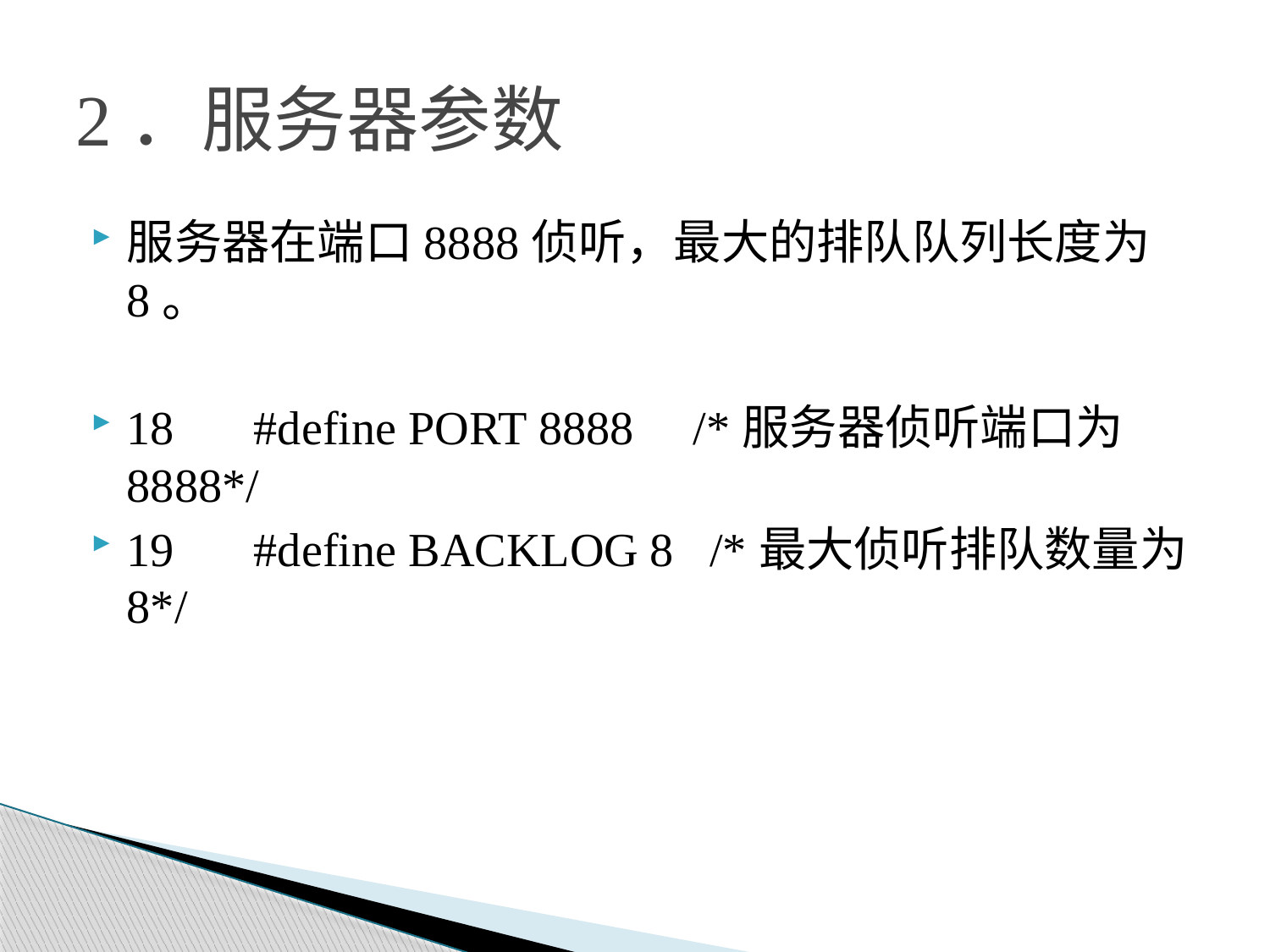

# 2．服务器参数
服务器在端口8888侦听，最大的排队队列长度为8。

18	#define PORT 8888     /*服务器侦听端口为8888*/
19	#define BACKLOG 8   /*最大侦听排队数量为8*/